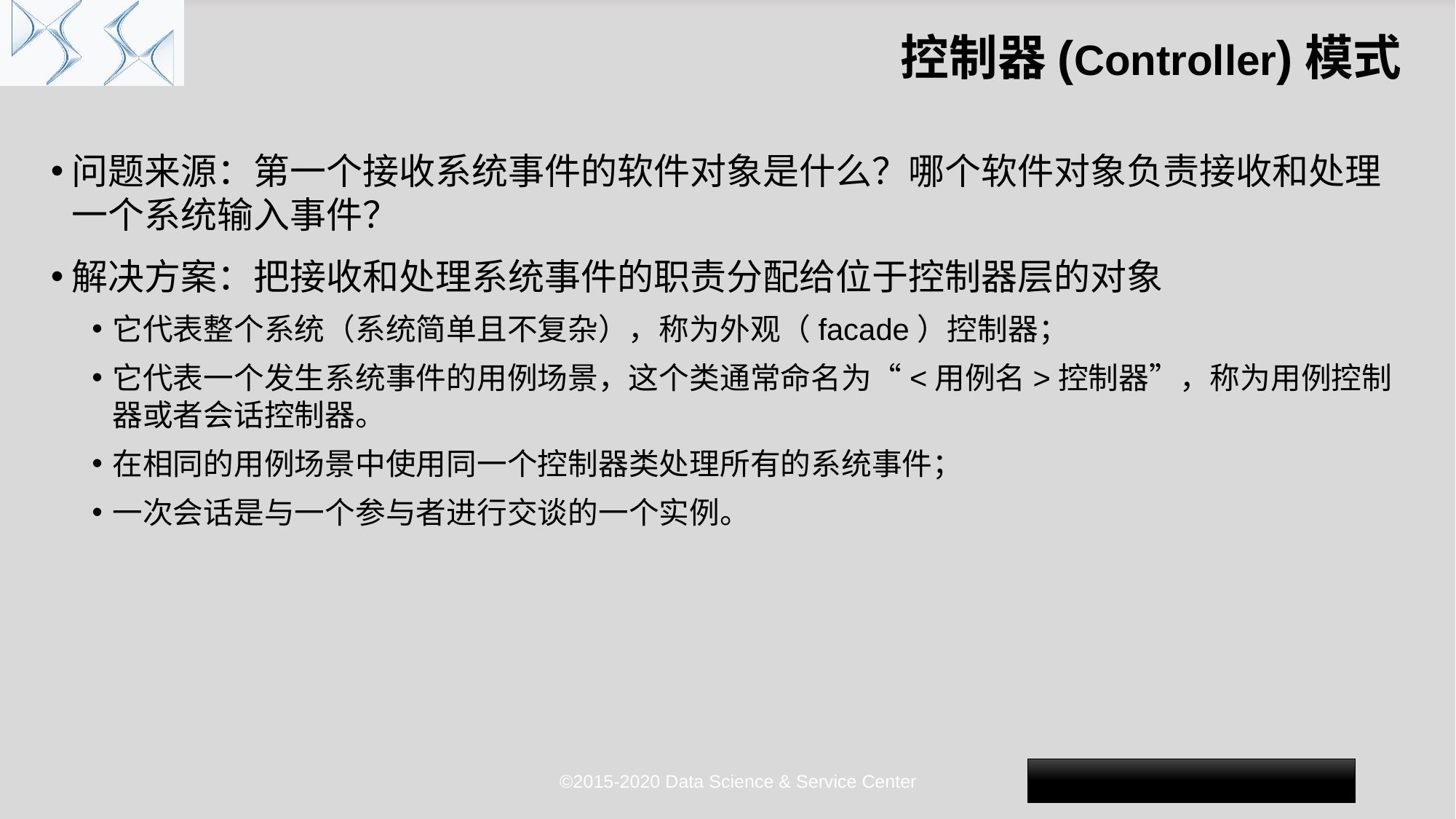

# 控制器(Controller)模式
问题来源：第一个接收系统事件的软件对象是什么？哪个软件对象负责接收和处理一个系统输入事件？
解决方案：把接收和处理系统事件的职责分配给位于控制器层的对象
它代表整个系统（系统简单且不复杂），称为外观（facade）控制器；
它代表一个发生系统事件的用例场景，这个类通常命名为“<用例名>控制器”，称为用例控制器或者会话控制器。
在相同的用例场景中使用同一个控制器类处理所有的系统事件；
一次会话是与一个参与者进行交谈的一个实例。

©2015-2020 Data Science & Service Center
18